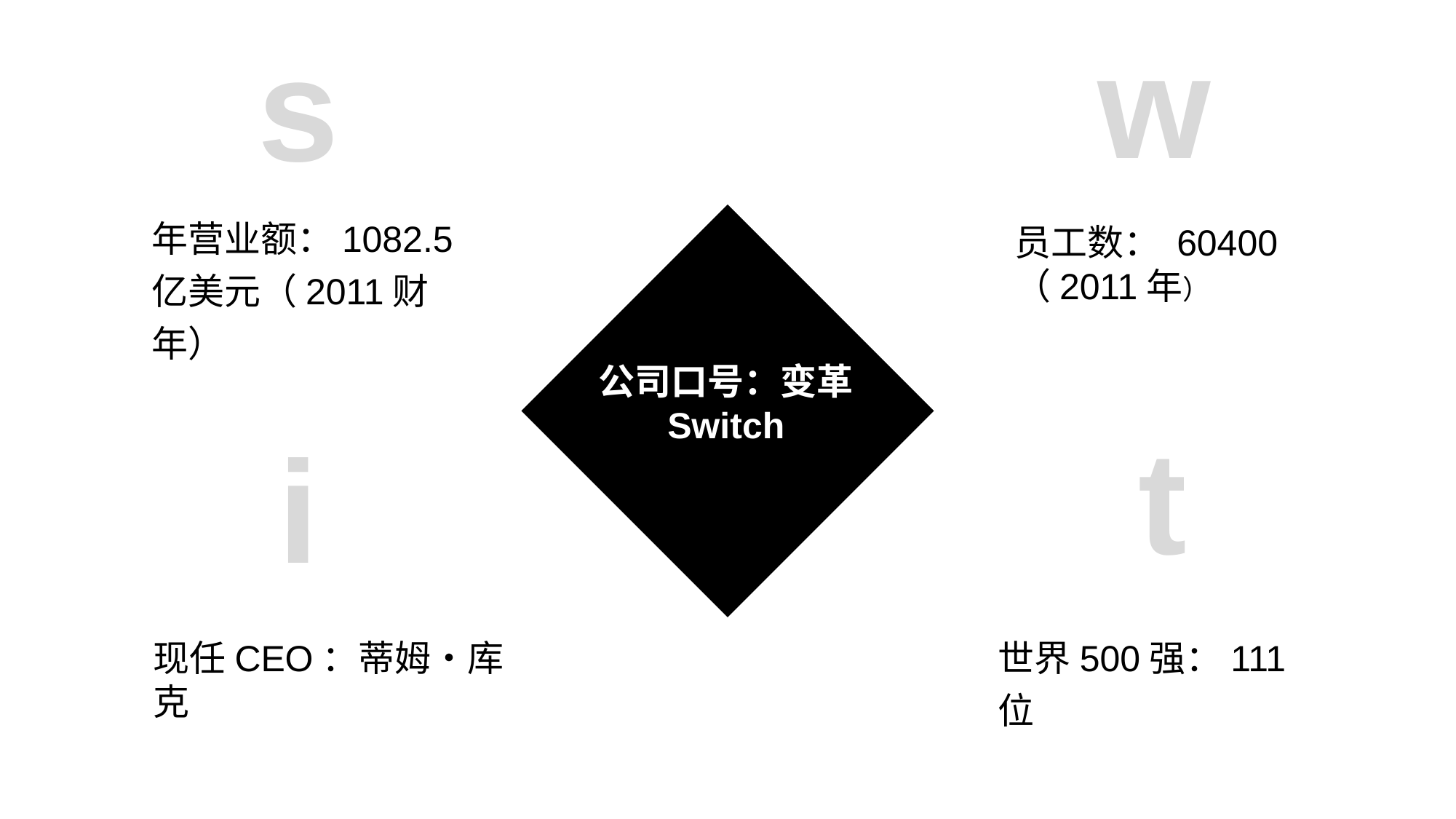

w
员工数： 60400 （2011年）
s
年营业额：1082.5亿美元（2011财年）

公司口号：变革 Switch
 t

世界500强：111位
i
现任CEO：蒂姆•库克